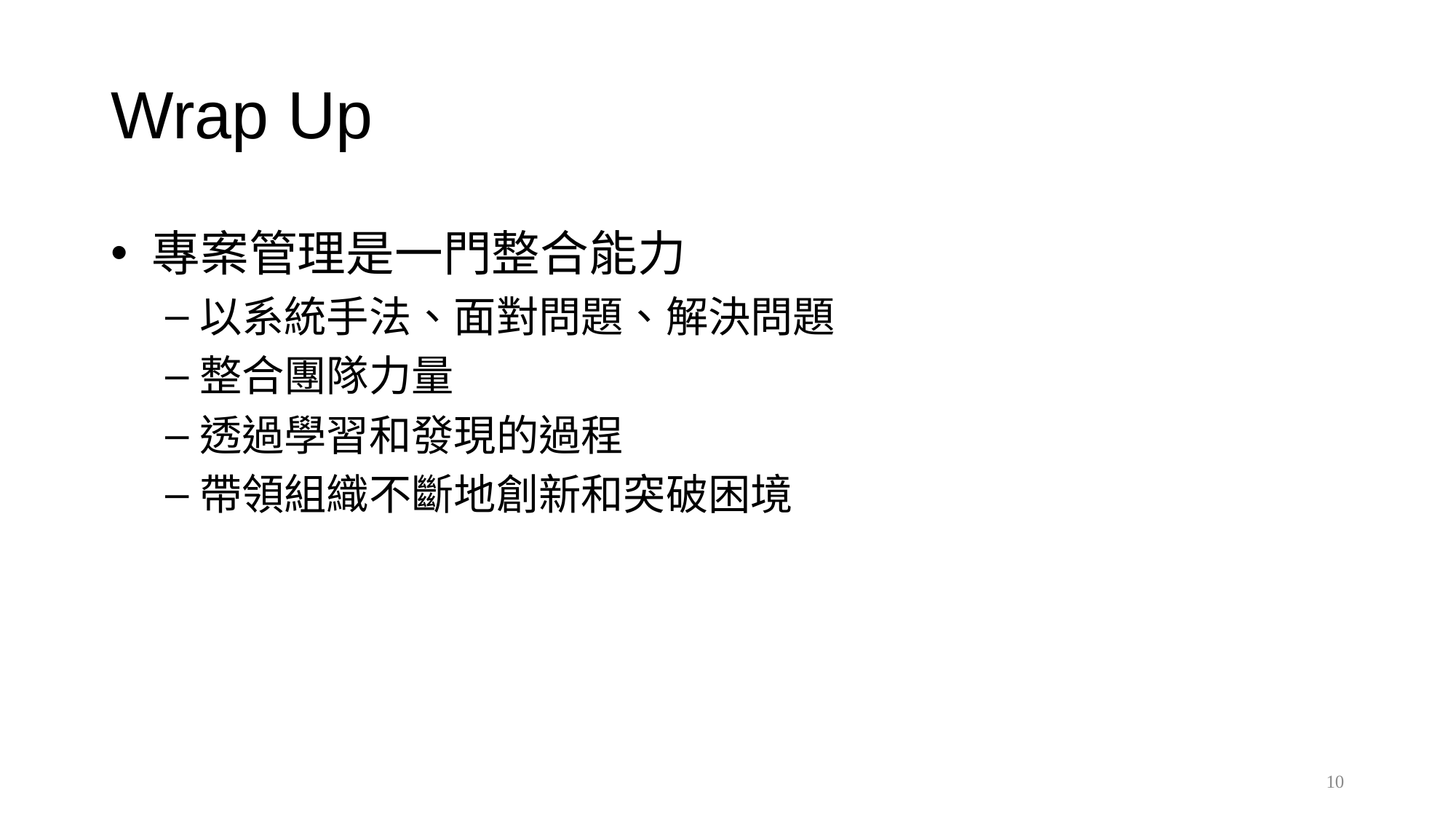

# Wrap Up
專案管理是一門整合能力
以系統手法、面對問題、解決問題
整合團隊力量
透過學習和發現的過程
帶領組織不斷地創新和突破困境

10